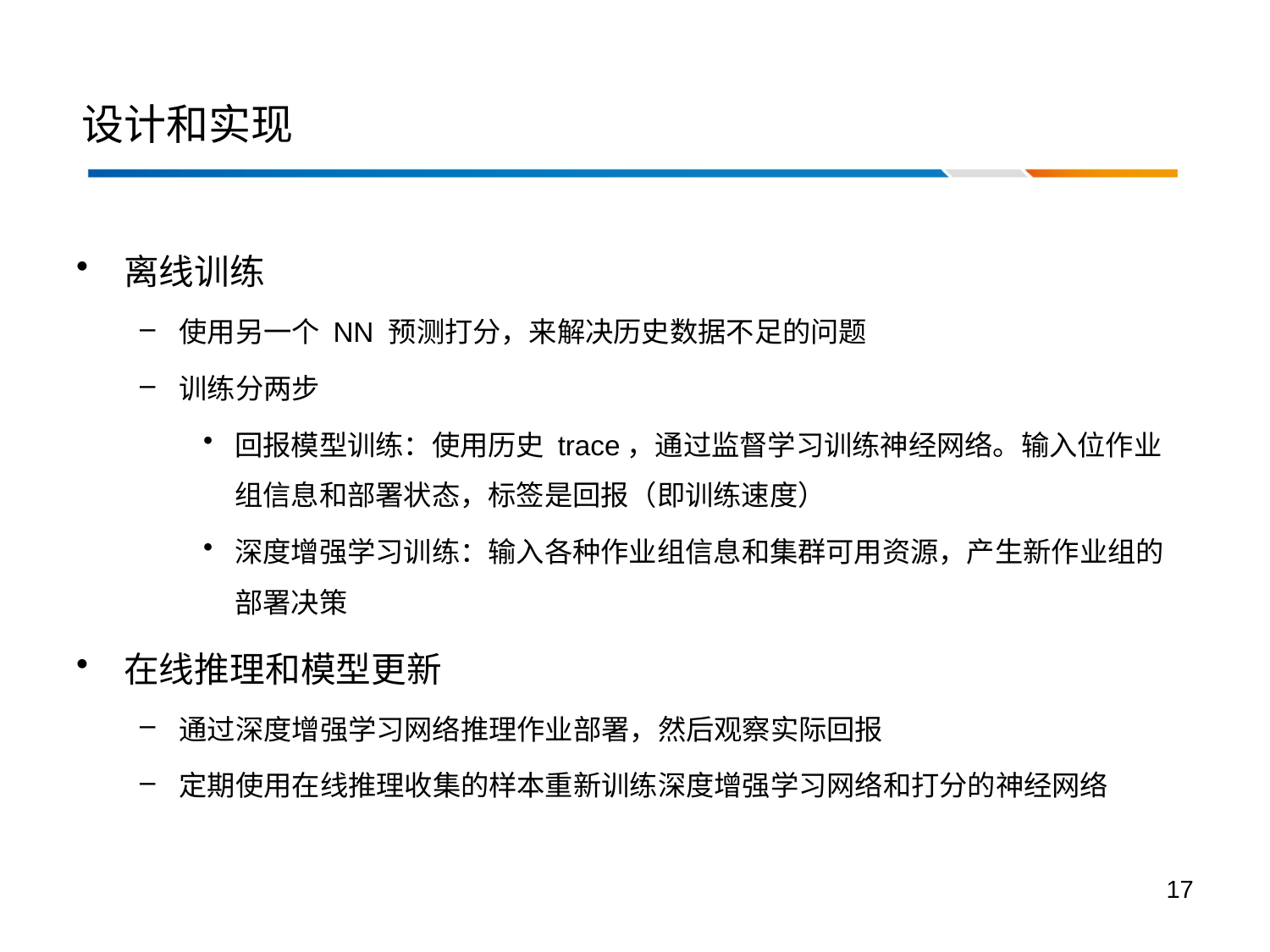

# 设计和实现
离线训练
使用另一个 NN 预测打分，来解决历史数据不足的问题
训练分两步
回报模型训练：使用历史 trace，通过监督学习训练神经网络。输入位作业组信息和部署状态，标签是回报（即训练速度）
深度增强学习训练：输入各种作业组信息和集群可用资源，产生新作业组的部署决策
在线推理和模型更新
通过深度增强学习网络推理作业部署，然后观察实际回报
定期使用在线推理收集的样本重新训练深度增强学习网络和打分的神经网络
17